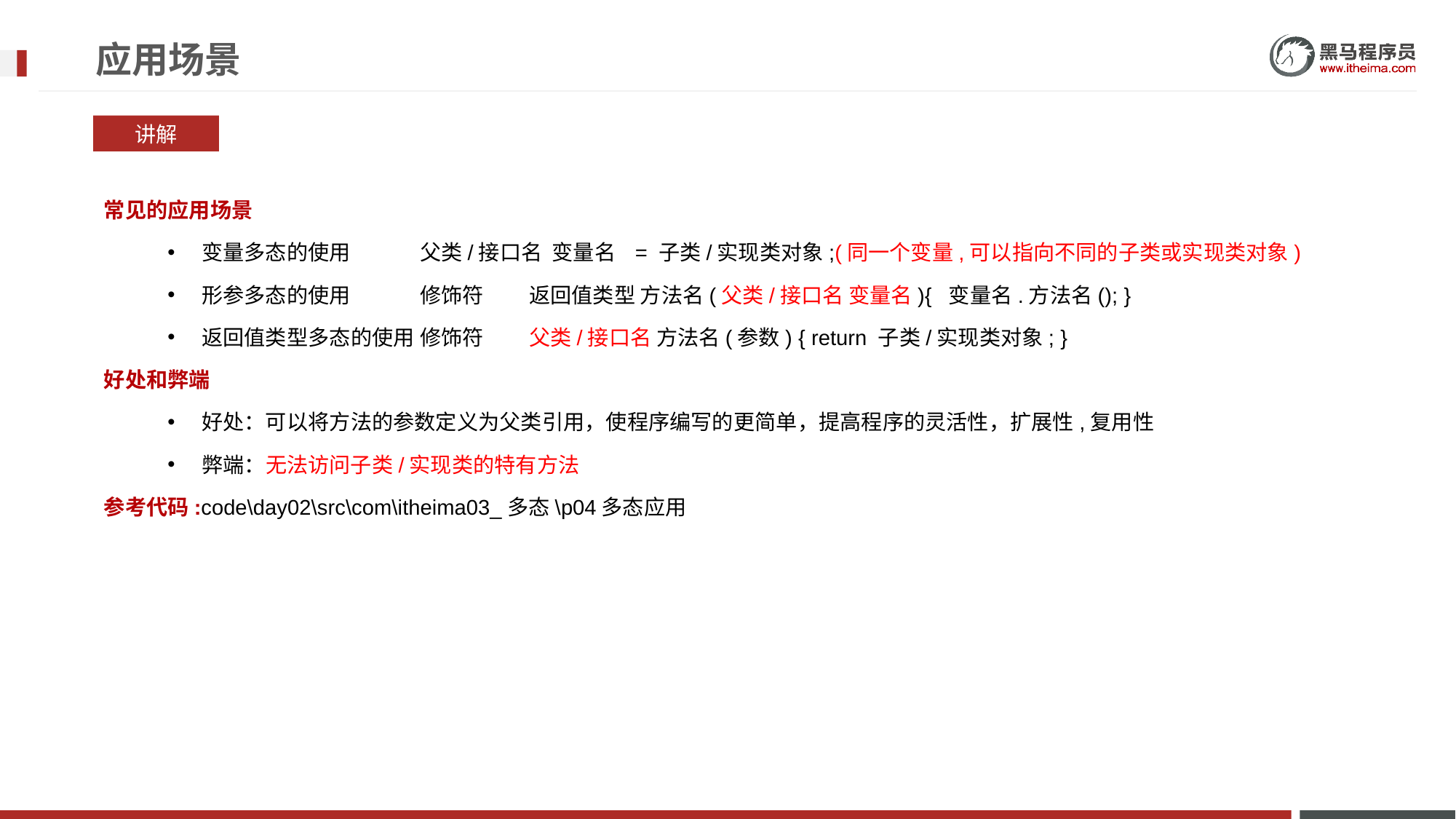

# 应用场景
讲解
常见的应用场景
变量多态的使用	父类/接口名  变量名   = 子类/实现类对象;(同一个变量,可以指向不同的子类或实现类对象)
形参多态的使用	修饰符	返回值类型 方法名(父类/接口名 变量名){  变量名.方法名(); }
返回值类型多态的使用	修饰符 	父类/接口名 方法名(参数) { return 子类/实现类对象; }
好处和弊端
好处：可以将方法的参数定义为父类引用，使程序编写的更简单，提高程序的灵活性，扩展性,复用性
弊端：无法访问子类/实现类的特有方法
参考代码:code\day02\src\com\itheima03_多态\p04多态应用